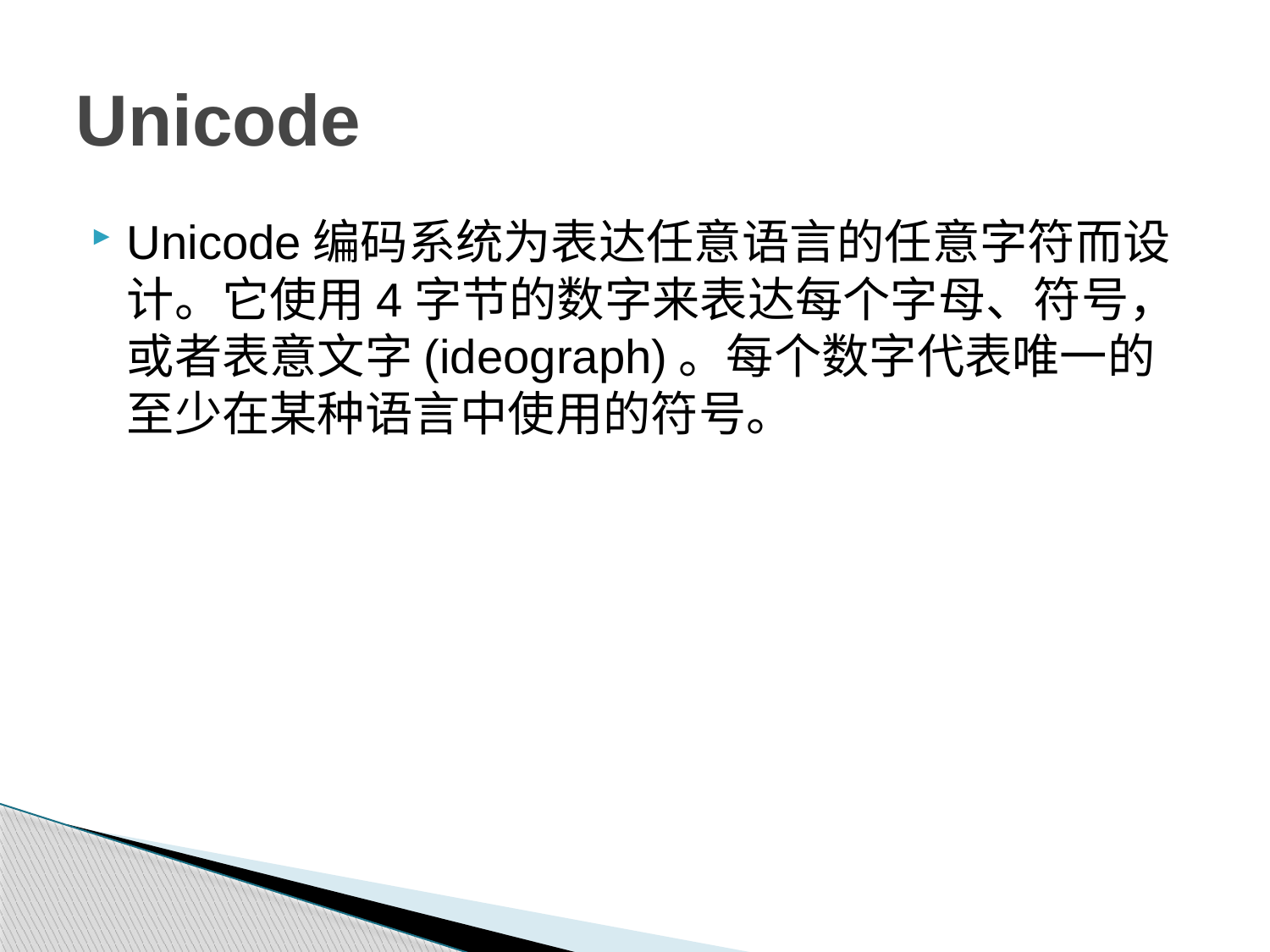

# Unicode
Unicode编码系统为表达任意语言的任意字符而设计。它使用4字节的数字来表达每个字母、符号，或者表意文字(ideograph)。每个数字代表唯一的至少在某种语言中使用的符号。